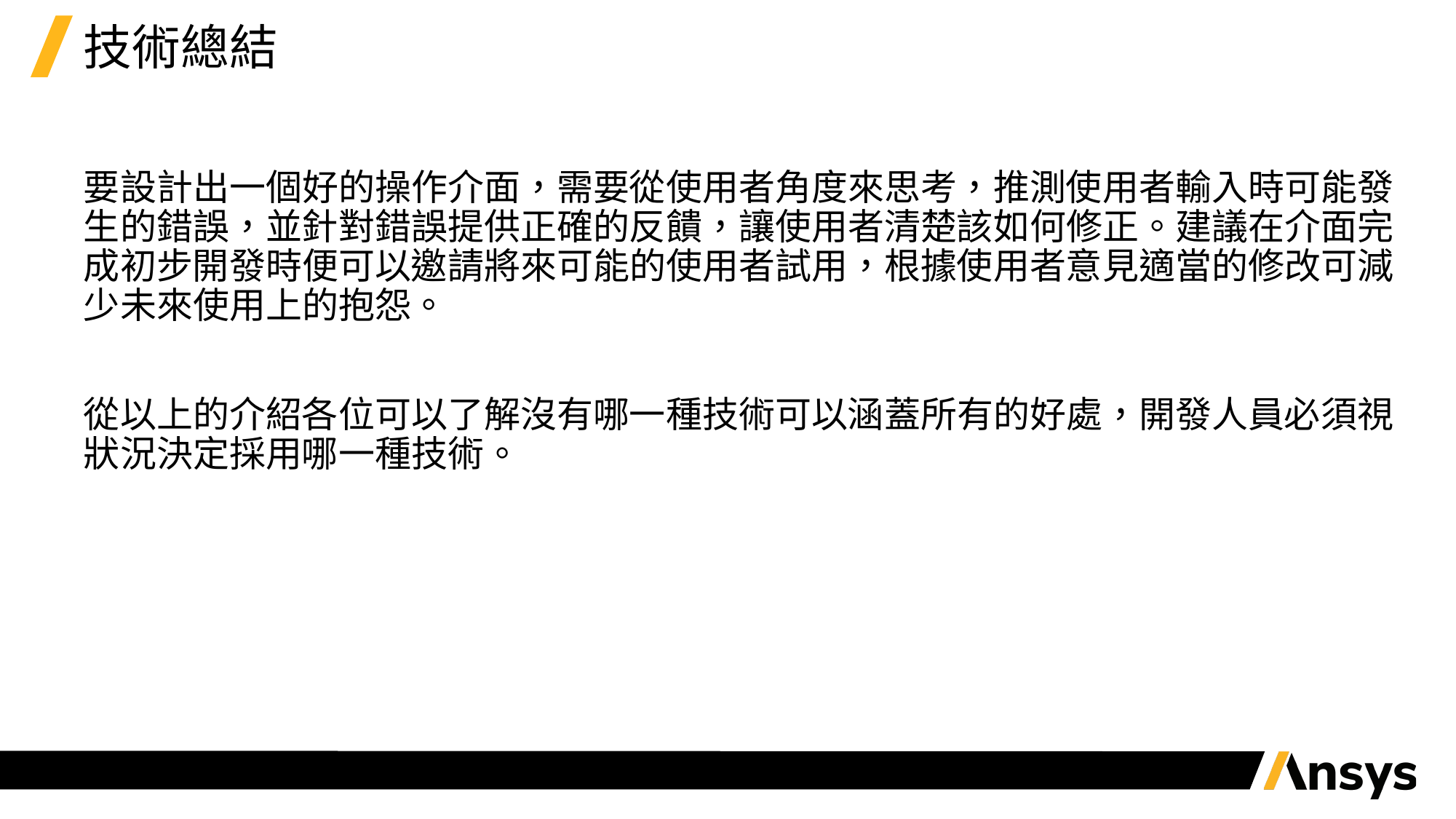

# 技術總結
要設計出一個好的操作介面，需要從使用者角度來思考，推測使用者輸入時可能發生的錯誤，並針對錯誤提供正確的反饋，讓使用者清楚該如何修正。建議在介面完成初步開發時便可以邀請將來可能的使用者試用，根據使用者意見適當的修改可減少未來使用上的抱怨。

從以上的介紹各位可以了解沒有哪一種技術可以涵蓋所有的好處，開發人員必須視狀況決定採用哪一種技術。